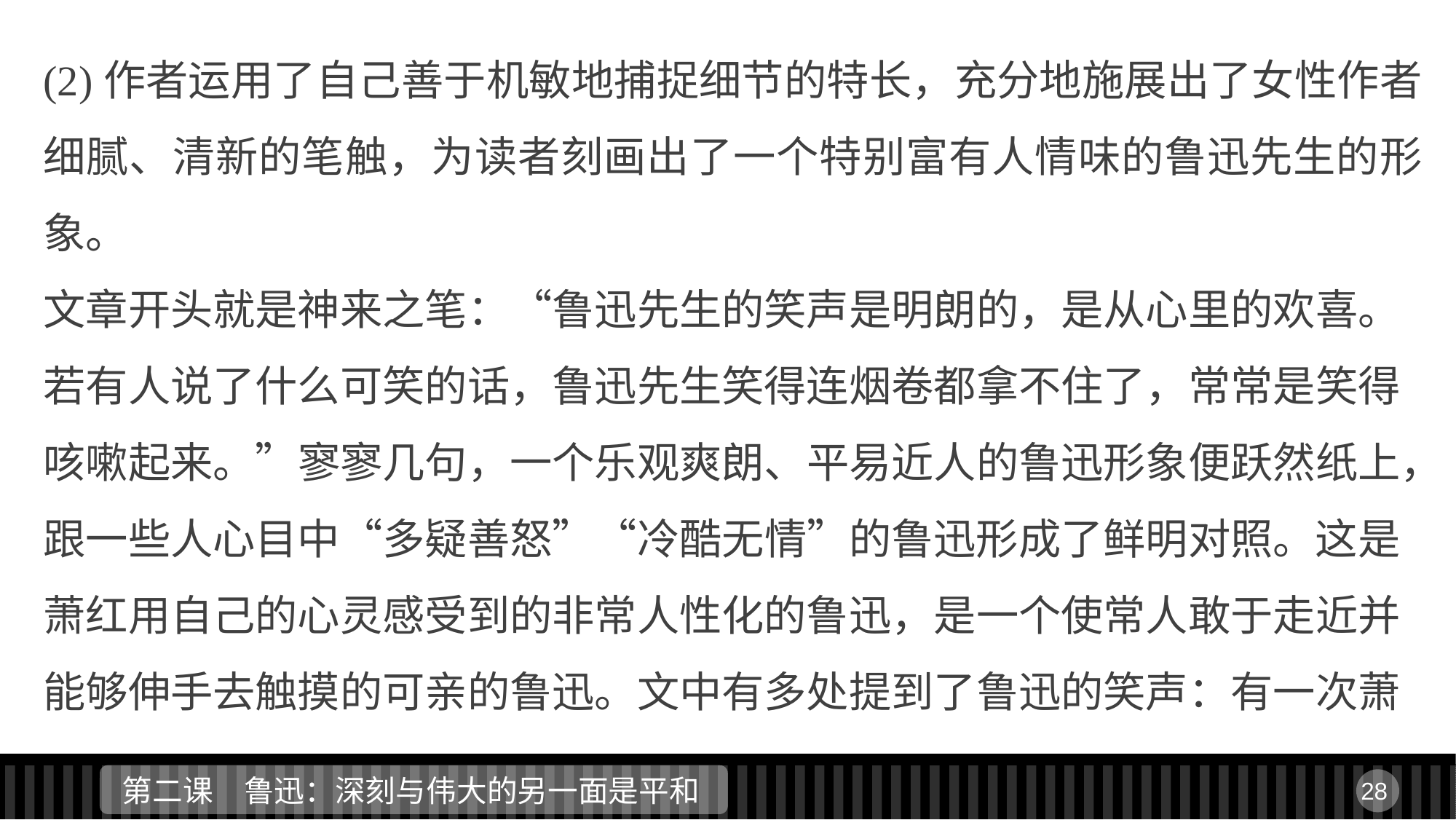

(2)作者运用了自己善于机敏地捕捉细节的特长，充分地施展出了女性作者细腻、清新的笔触，为读者刻画出了一个特别富有人情味的鲁迅先生的形象。
文章开头就是神来之笔：“鲁迅先生的笑声是明朗的，是从心里的欢喜。若有人说了什么可笑的话，鲁迅先生笑得连烟卷都拿不住了，常常是笑得咳嗽起来。”寥寥几句，一个乐观爽朗、平易近人的鲁迅形象便跃然纸上，跟一些人心目中“多疑善怒”“冷酷无情”的鲁迅形成了鲜明对照。这是萧红用自己的心灵感受到的非常人性化的鲁迅，是一个使常人敢于走近并能够伸手去触摸的可亲的鲁迅。文中有多处提到了鲁迅的笑声：有一次萧